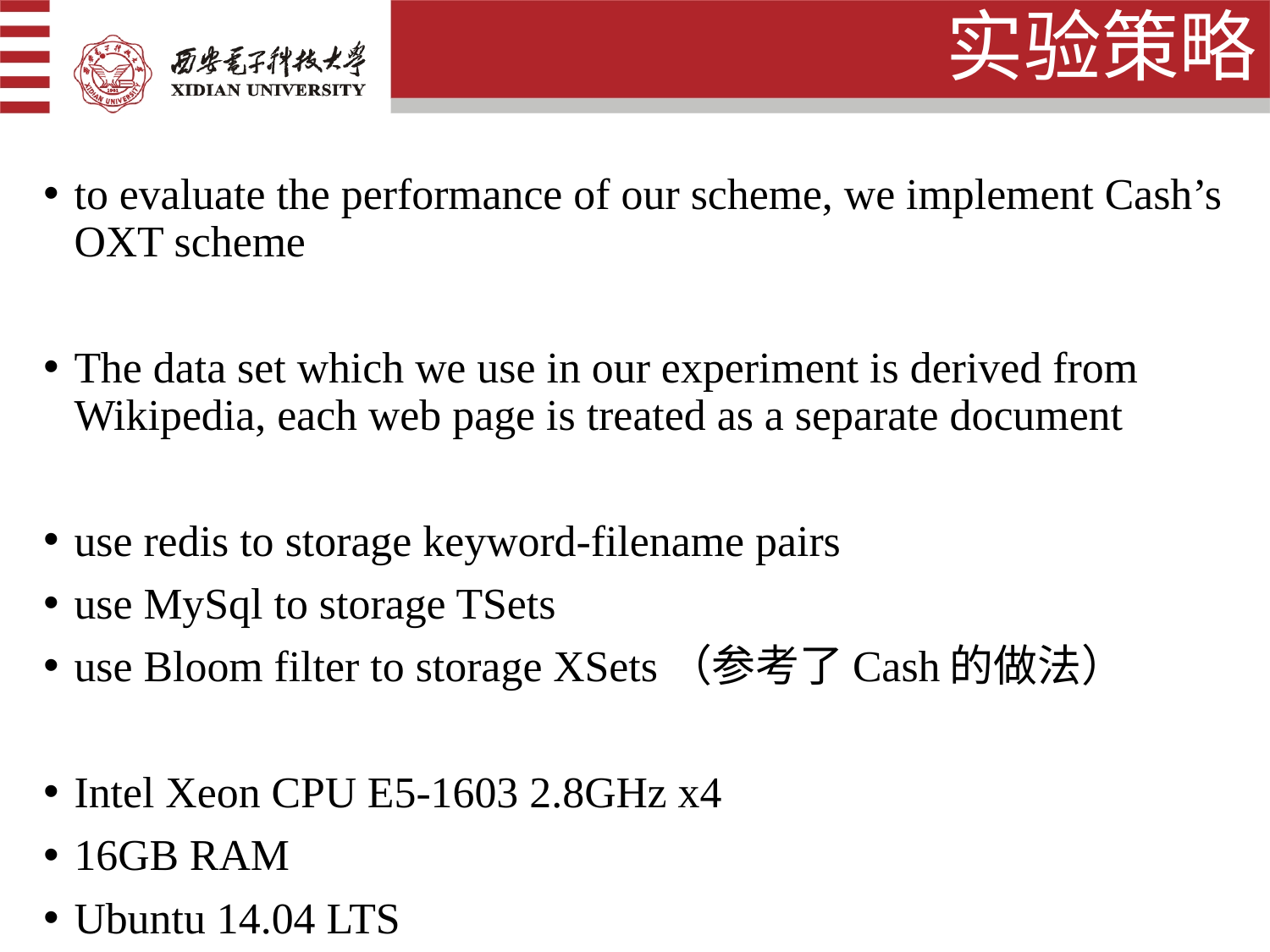

# 实验策略
to evaluate the performance of our scheme, we implement Cash’s OXT scheme

The data set which we use in our experiment is derived from Wikipedia, each web page is treated as a separate document

use redis to storage keyword-filename pairs
use MySql to storage TSets
use Bloom filter to storage XSets（参考了Cash的做法）

Intel Xeon CPU E5-1603 2.8GHz x4
16GB RAM
Ubuntu 14.04 LTS